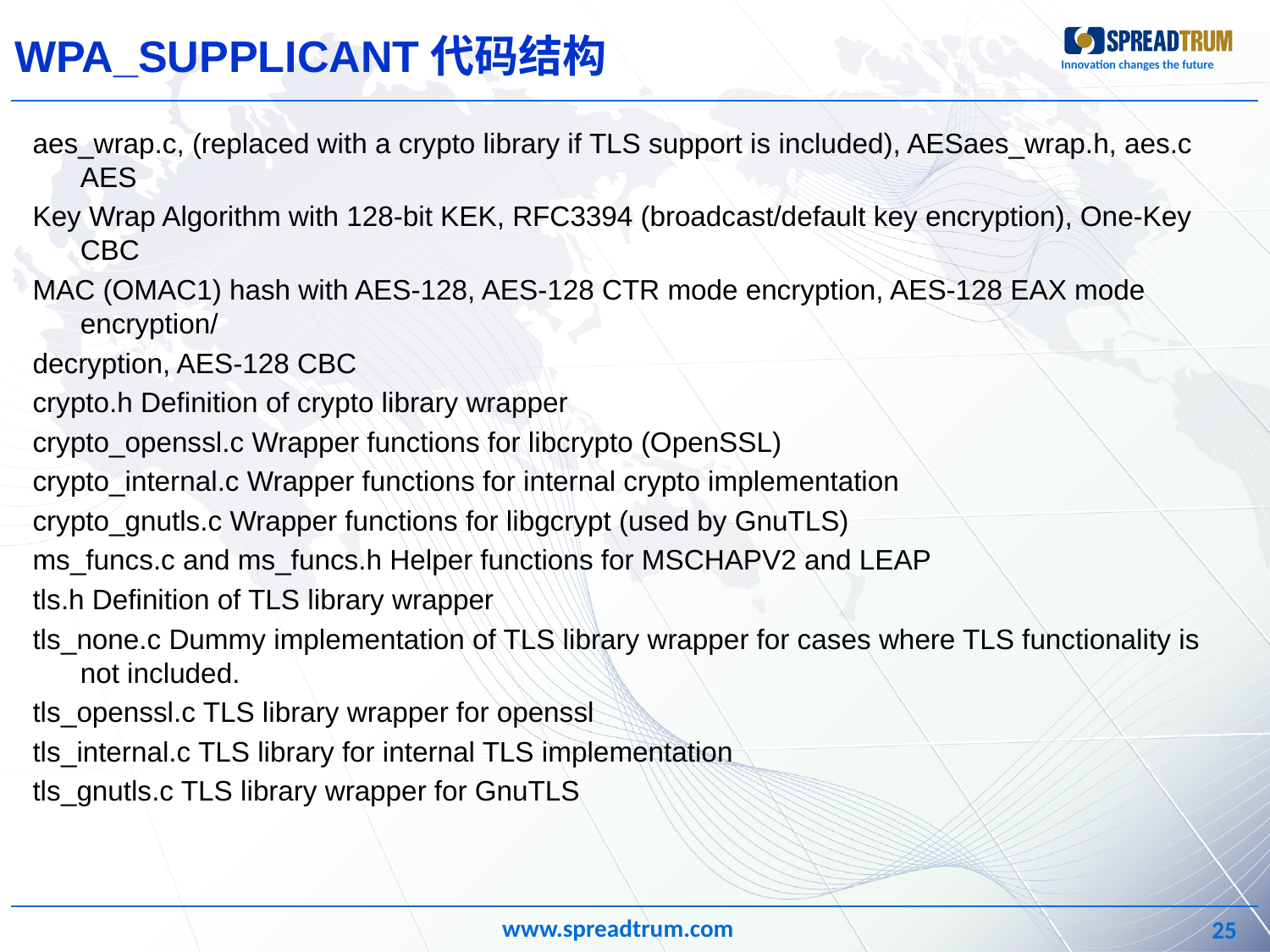

# WPA_SUPPLICANT代码结构
aes_wrap.c, (replaced with a crypto library if TLS support is included), AESaes_wrap.h, aes.c AES
Key Wrap Algorithm with 128-bit KEK, RFC3394 (broadcast/default key encryption), One-Key CBC
MAC (OMAC1) hash with AES-128, AES-128 CTR mode encryption, AES-128 EAX mode encryption/
decryption, AES-128 CBC
crypto.h Definition of crypto library wrapper
crypto_openssl.c Wrapper functions for libcrypto (OpenSSL)
crypto_internal.c Wrapper functions for internal crypto implementation
crypto_gnutls.c Wrapper functions for libgcrypt (used by GnuTLS)
ms_funcs.c and ms_funcs.h Helper functions for MSCHAPV2 and LEAP
tls.h Definition of TLS library wrapper
tls_none.c Dummy implementation of TLS library wrapper for cases where TLS functionality is not included.
tls_openssl.c TLS library wrapper for openssl
tls_internal.c TLS library for internal TLS implementation
tls_gnutls.c TLS library wrapper for GnuTLS